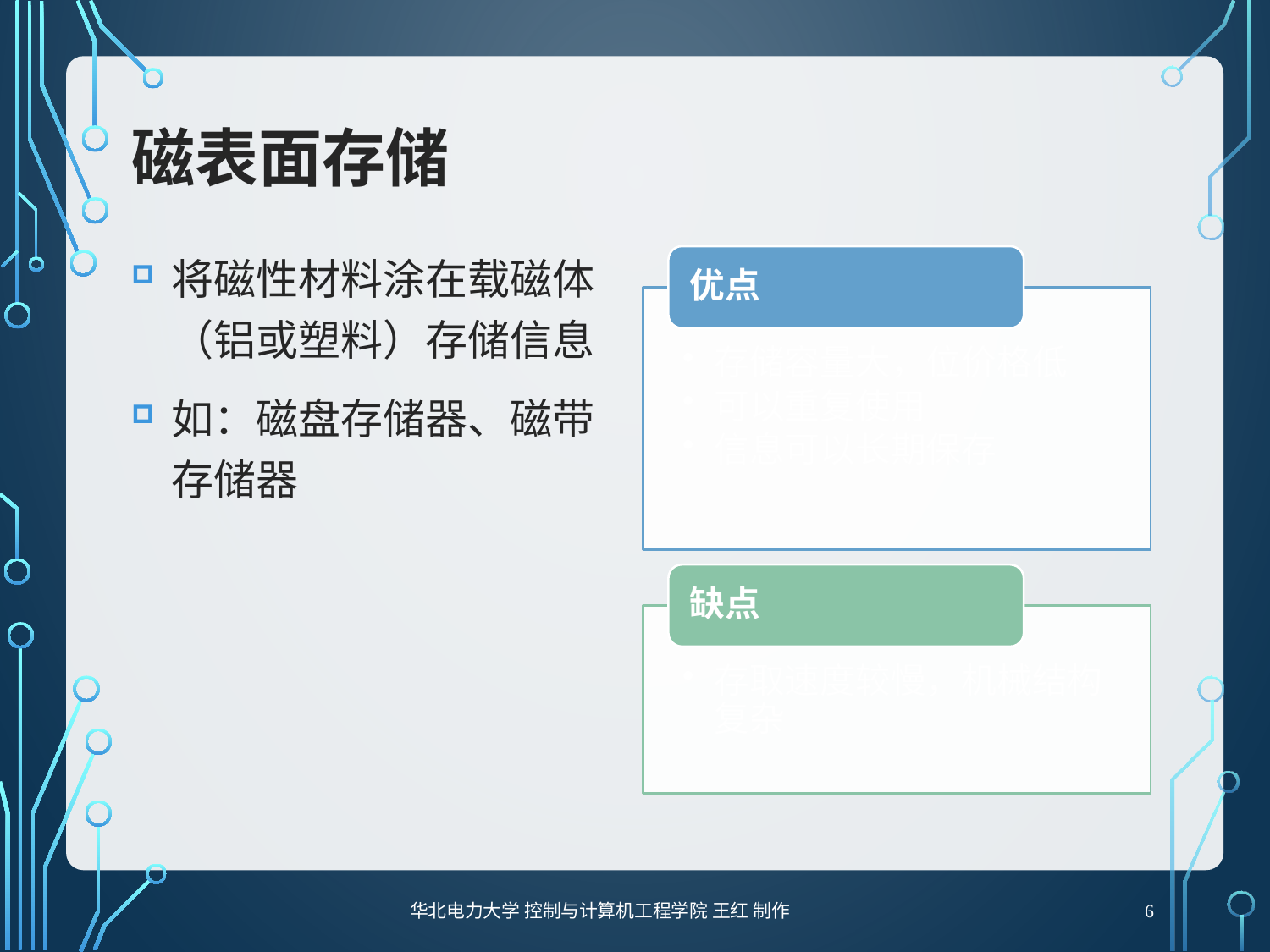

# 磁表面存储
存储容量大，位价格低
可以重复使用
信息可以长期保存
优点
存取速度较慢，机械结构复杂
缺点
将磁性材料涂在载磁体（铝或塑料）存储信息
如：磁盘存储器、磁带存储器
华北电力大学 控制与计算机工程学院 王红 制作
6